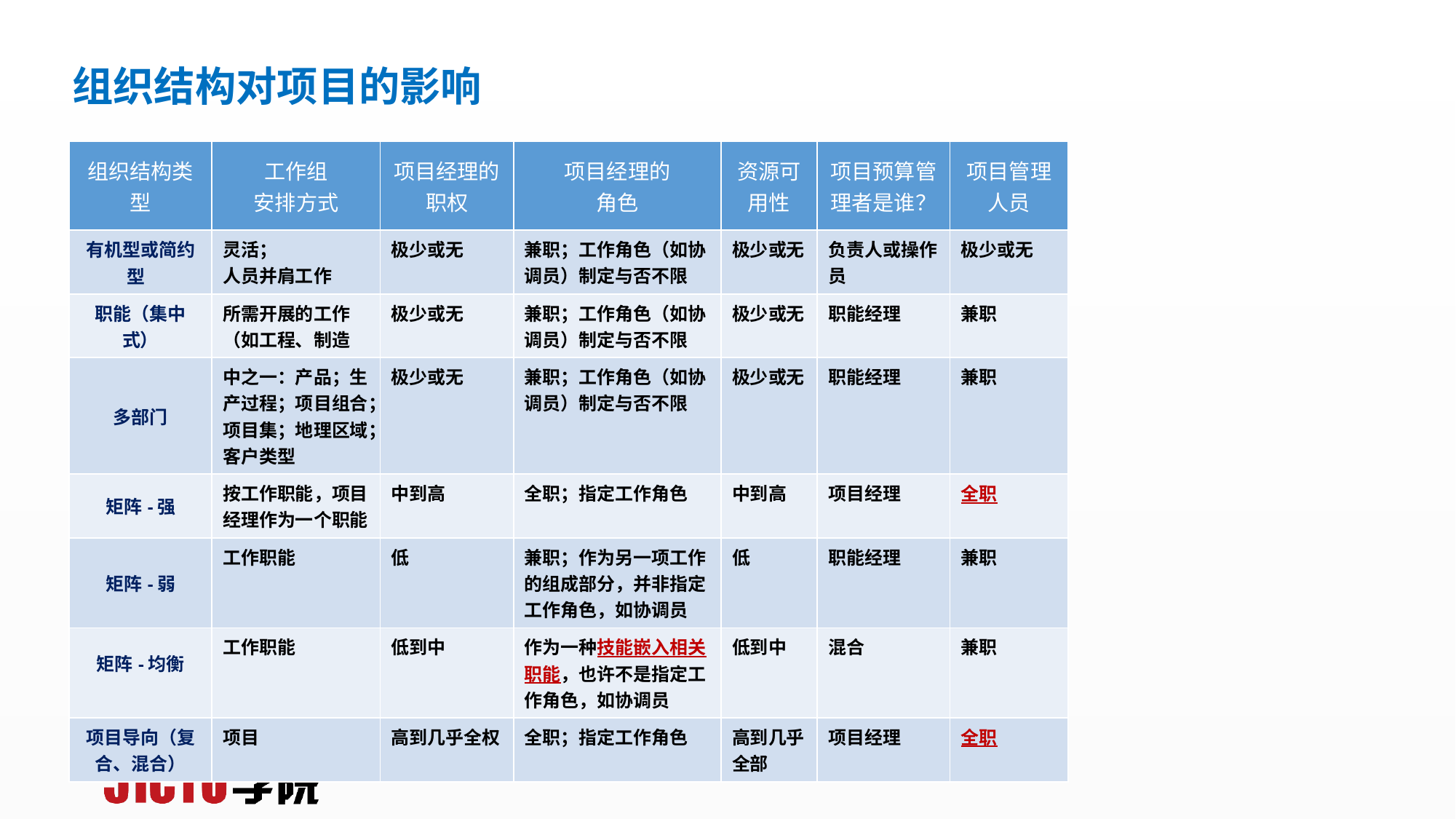

# 组织结构对项目的影响
| 组织结构类型 | 工作组 安排方式 | 项目经理的职权 | 项目经理的 角色 | 资源可用性 | 项目预算管理者是谁？ | 项目管理 人员 |
| --- | --- | --- | --- | --- | --- | --- |
| 有机型或简约型 | 灵活； 人员并肩工作 | 极少或无 | 兼职；工作角色（如协调员）制定与否不限 | 极少或无 | 负责人或操作员 | 极少或无 |
| 职能（集中式） | 所需开展的工作（如工程、制造 | 极少或无 | 兼职；工作角色（如协调员）制定与否不限 | 极少或无 | 职能经理 | 兼职 |
| 多部门 | 中之一：产品；生产过程；项目组合；项目集；地理区域；客户类型 | 极少或无 | 兼职；工作角色（如协调员）制定与否不限 | 极少或无 | 职能经理 | 兼职 |
| 矩阵-强 | 按工作职能，项目经理作为一个职能 | 中到高 | 全职；指定工作角色 | 中到高 | 项目经理 | 全职 |
| 矩阵-弱 | 工作职能 | 低 | 兼职；作为另一项工作的组成部分，并非指定工作角色，如协调员 | 低 | 职能经理 | 兼职 |
| 矩阵-均衡 | 工作职能 | 低到中 | 作为一种技能嵌入相关职能，也许不是指定工作角色，如协调员 | 低到中 | 混合 | 兼职 |
| 项目导向（复合、混合） | 项目 | 高到几乎全权 | 全职；指定工作角色 | 高到几乎全部 | 项目经理 | 全职 |